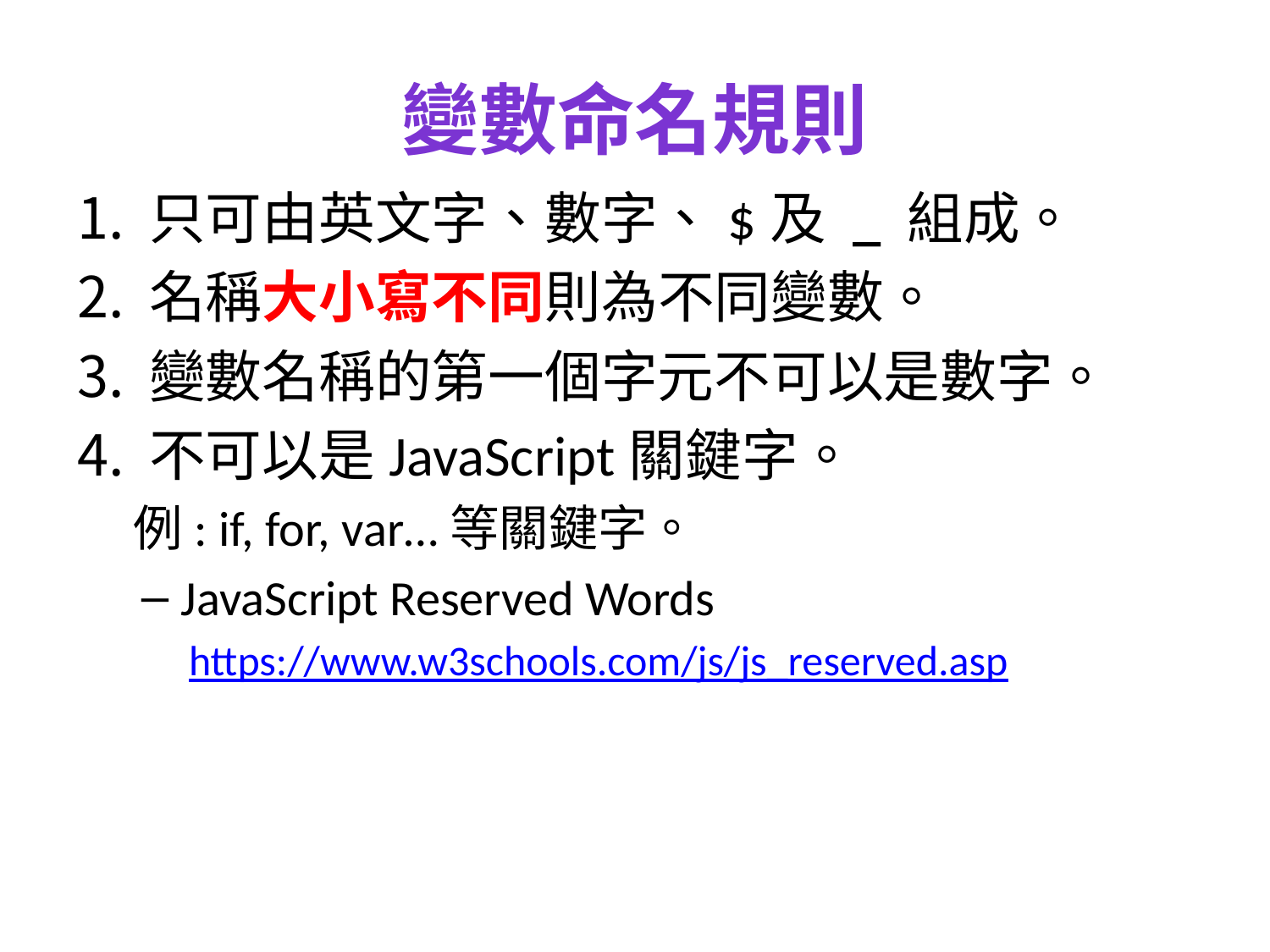

# 變數命名規則
只可由英文字、數字、$及 _ 組成。
名稱大小寫不同則為不同變數。
變數名稱的第一個字元不可以是數字。
不可以是JavaScript關鍵字。
例: if, for, var…等關鍵字。
JavaScript Reserved Words
https://www.w3schools.com/js/js_reserved.asp